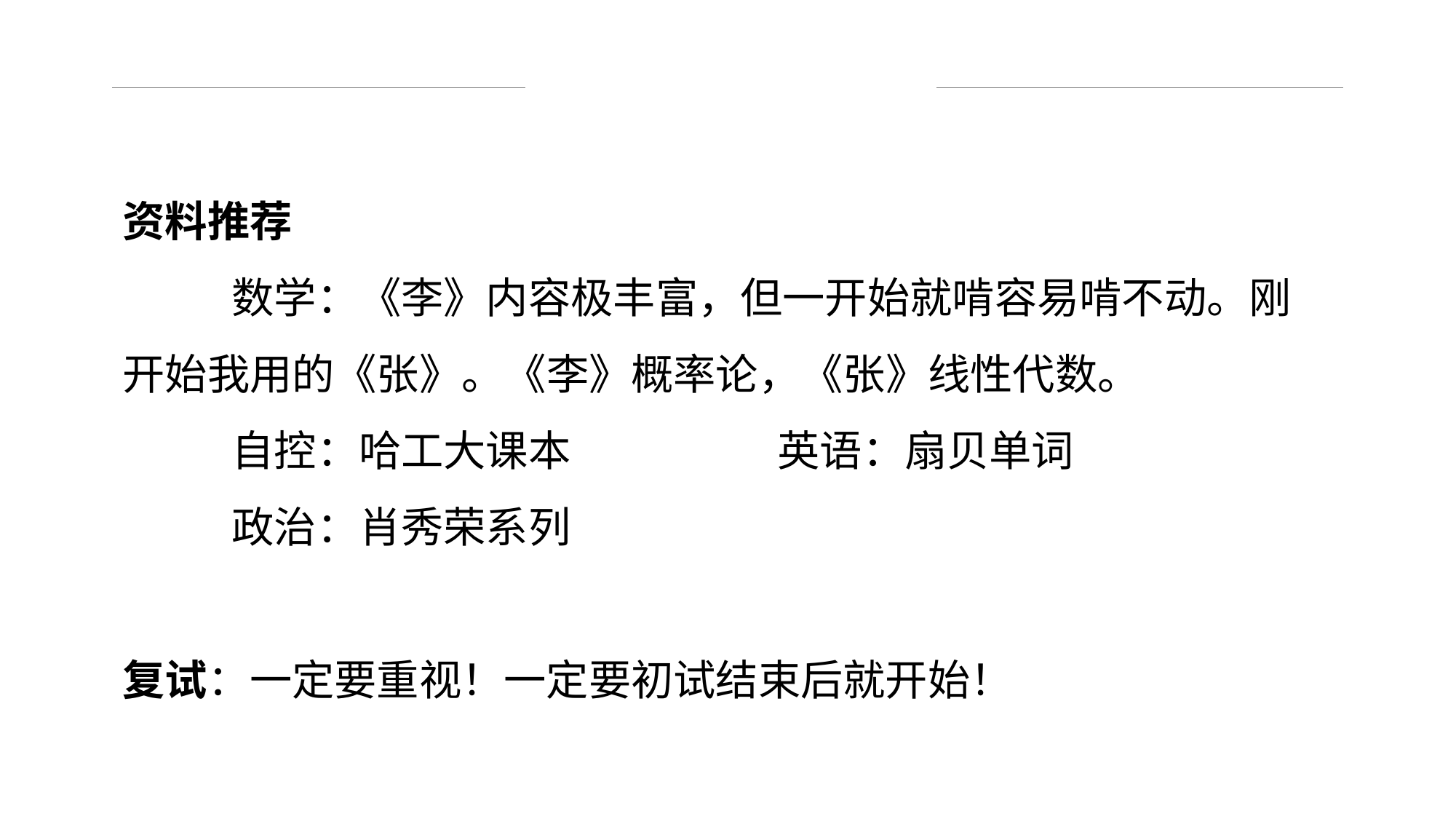

资料推荐
	数学：《李》内容极丰富，但一开始就啃容易啃不动。刚开始我用的《张》。《李》概率论，《张》线性代数。
	自控：哈工大课本		英语：扇贝单词
	政治：肖秀荣系列

复试：一定要重视！一定要初试结束后就开始！